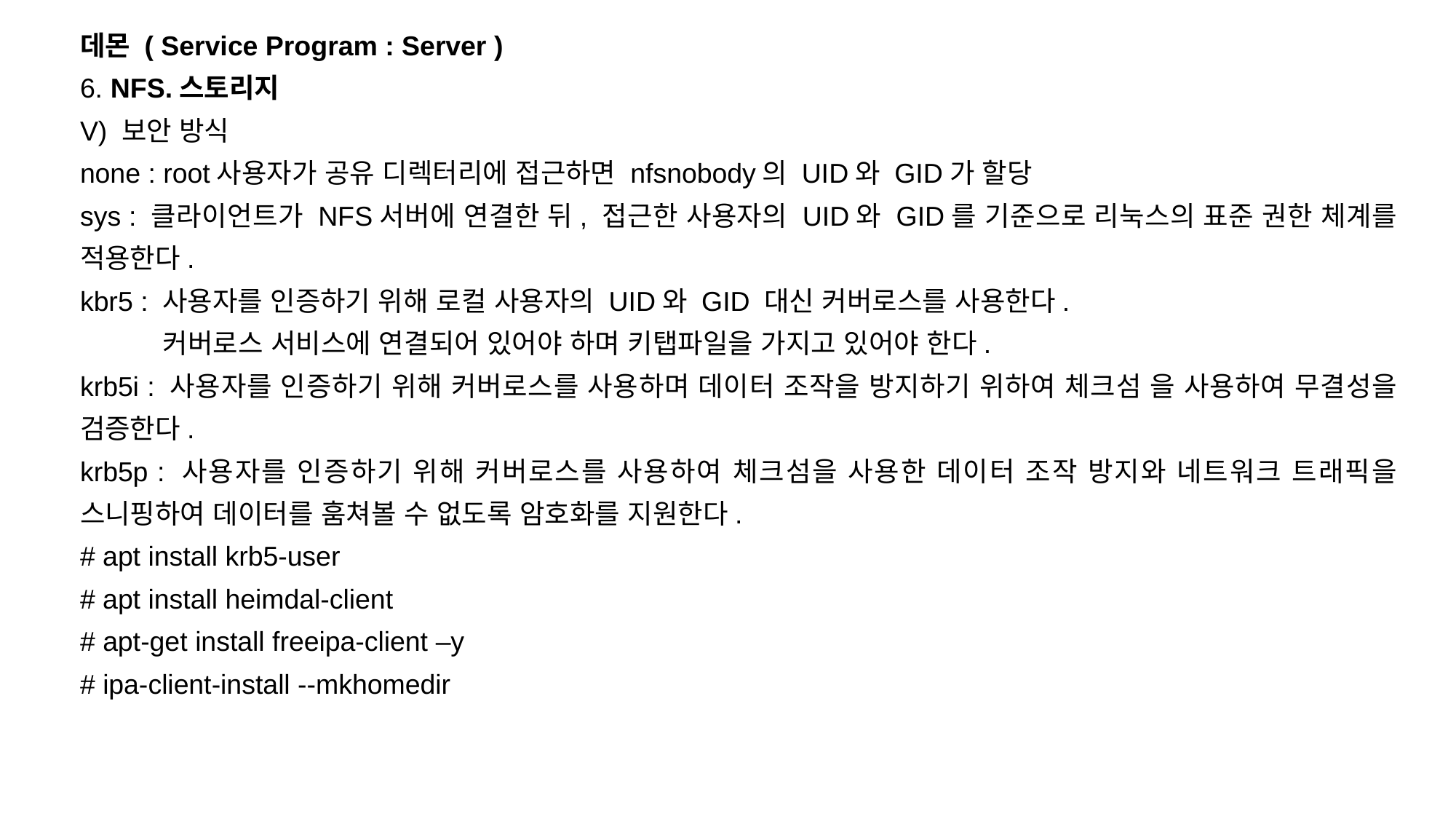

데몬 ( Service Program : Server )
6. NFS.스토리지
V) 보안 방식
none : root사용자가 공유 디렉터리에 접근하면 nfsnobody의 UID와 GID가 할당
sys : 클라이언트가 NFS서버에 연결한 뒤, 접근한 사용자의 UID와 GID를 기준으로 리눅스의 표준 권한 체계를 적용한다.
kbr5 : 사용자를 인증하기 위해 로컬 사용자의 UID와 GID 대신 커버로스를 사용한다.
          커버로스 서비스에 연결되어 있어야 하며 키탭파일을 가지고 있어야 한다.
krb5i : 사용자를 인증하기 위해 커버로스를 사용하며 데이터 조작을 방지하기 위하여 체크섬 을 사용하여 무결성을 검증한다.
krb5p : 사용자를 인증하기 위해 커버로스를 사용하여 체크섬을 사용한 데이터 조작 방지와 네트워크 트래픽을 스니핑하여 데이터를 훔쳐볼 수 없도록 암호화를 지원한다.
# apt install krb5-user
# apt install heimdal-client
# apt-get install freeipa-client –y
# ipa-client-install --mkhomedir